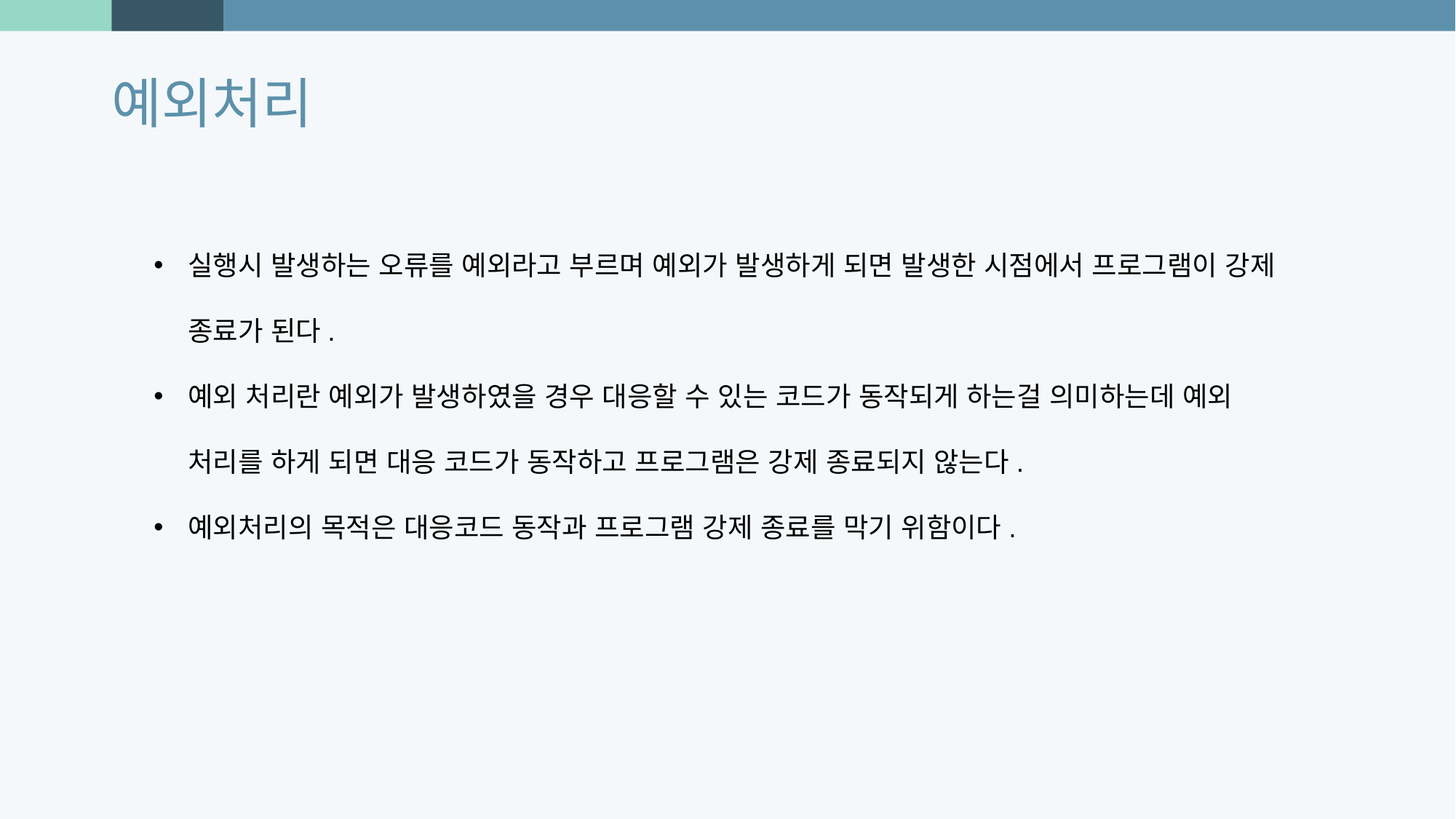

예외처리
실행시 발생하는 오류를 예외라고 부르며 예외가 발생하게 되면 발생한 시점에서 프로그램이 강제 종료가 된다.
예외 처리란 예외가 발생하였을 경우 대응할 수 있는 코드가 동작되게 하는걸 의미하는데 예외 처리를 하게 되면 대응 코드가 동작하고 프로그램은 강제 종료되지 않는다.
예외처리의 목적은 대응코드 동작과 프로그램 강제 종료를 막기 위함이다.

Photo by Joel Filipe on Unsplash